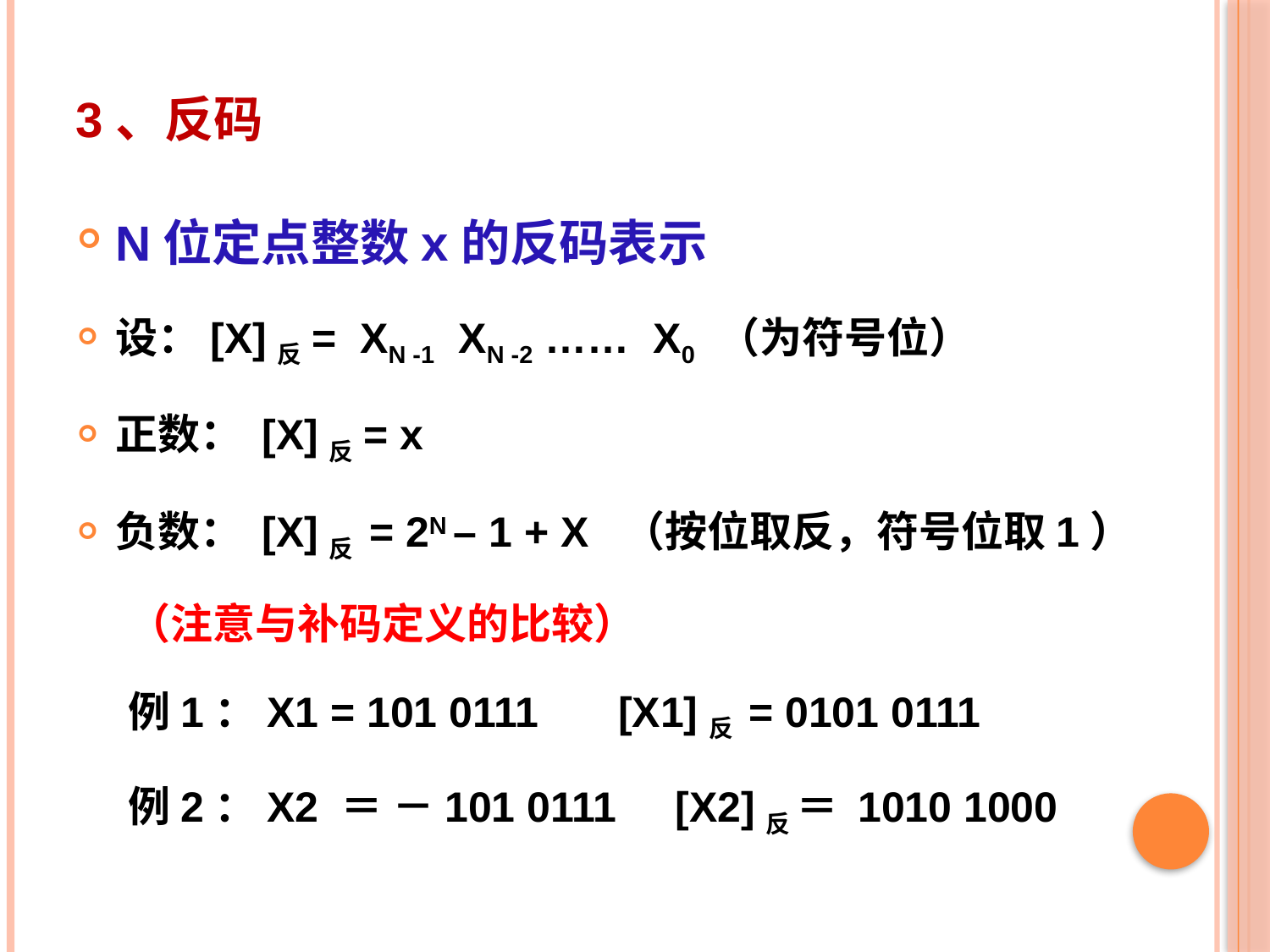

# 3、反码
N位定点整数x的反码表示
设：[X]反=  XN -1  XN -2 ……  X0 （为符号位）
正数： [X]反= x
负数： [X]反 = 2N – 1 + X  （按位取反，符号位取1）
（注意与补码定义的比较）
例1：X1 = 101 0111	      [X1]反 = 0101 0111
例2：X2 ＝ －101 0111     [X2]反 ＝ 1010 1000